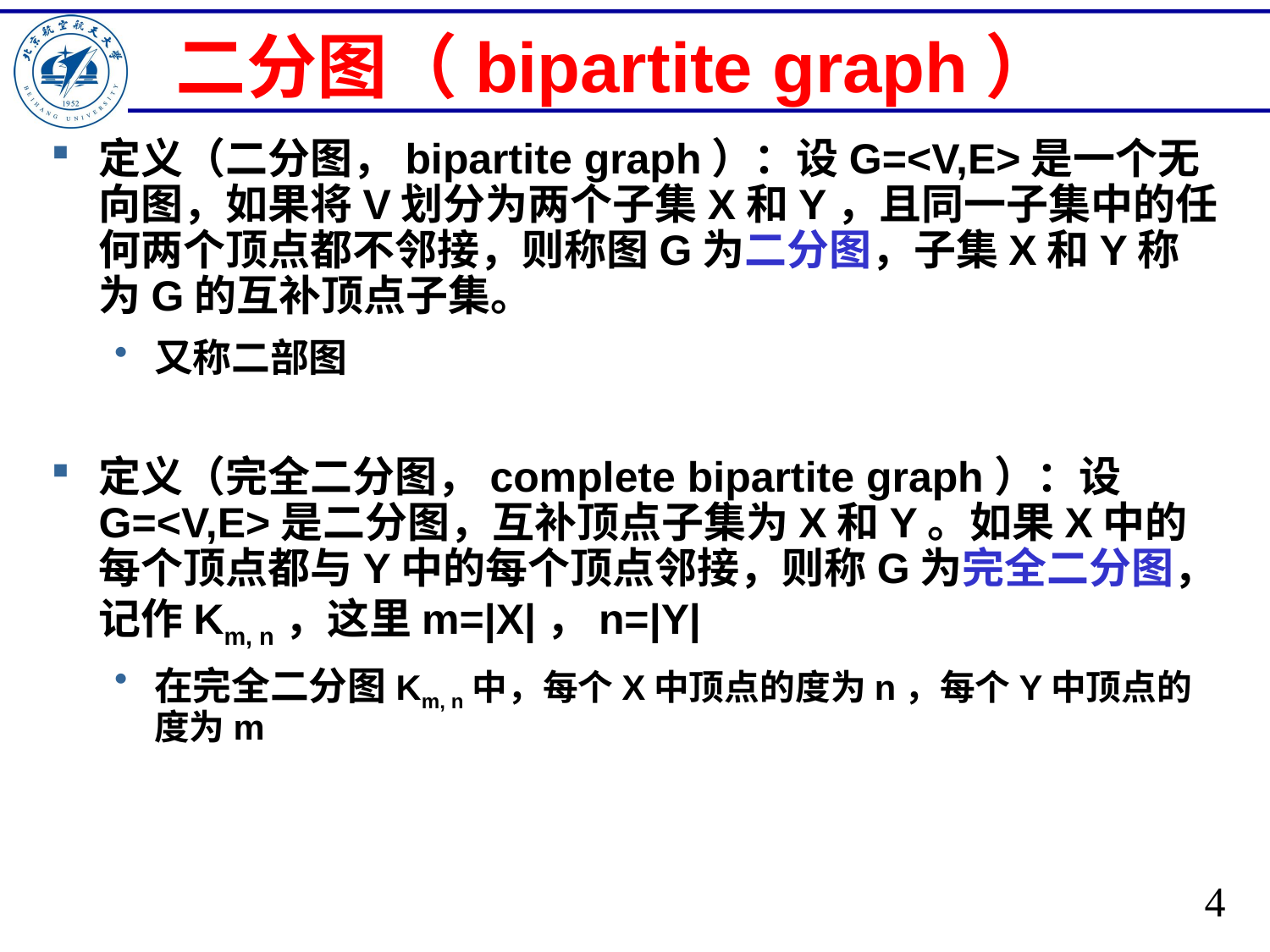

# 二分图（bipartite graph）
定义（二分图，bipartite graph）：设G=<V,E>是一个无向图，如果将V划分为两个子集X和Y，且同一子集中的任何两个顶点都不邻接，则称图G为二分图，子集X和Y称为G的互补顶点子集。
又称二部图

定义（完全二分图，complete bipartite graph）：设G=<V,E>是二分图，互补顶点子集为X和Y。如果X中的每个顶点都与Y中的每个顶点邻接，则称G为完全二分图，记作Km, n，这里m=|X|，n=|Y|
在完全二分图Km, n中，每个X中顶点的度为n，每个Y中顶点的度为m